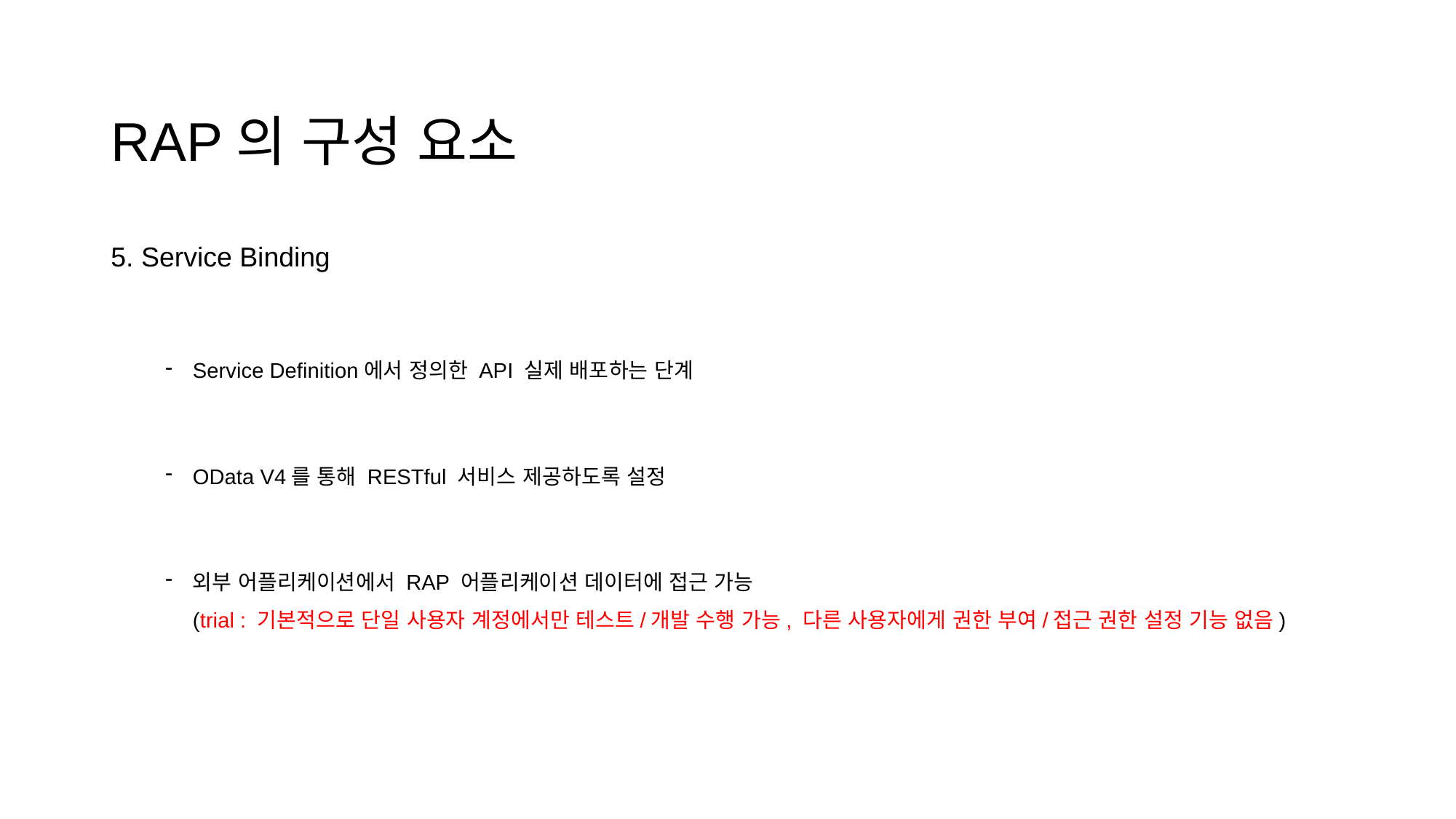

# RAP의 구성 요소
5. Service Binding

Service Definition에서 정의한 API 실제 배포하는 단계

OData V4를 통해 RESTful 서비스 제공하도록 설정

외부 어플리케이션에서 RAP 어플리케이션 데이터에 접근 가능
(trial : 기본적으로 단일 사용자 계정에서만 테스트/개발 수행 가능, 다른 사용자에게 권한 부여/접근 권한 설정 기능 없음)